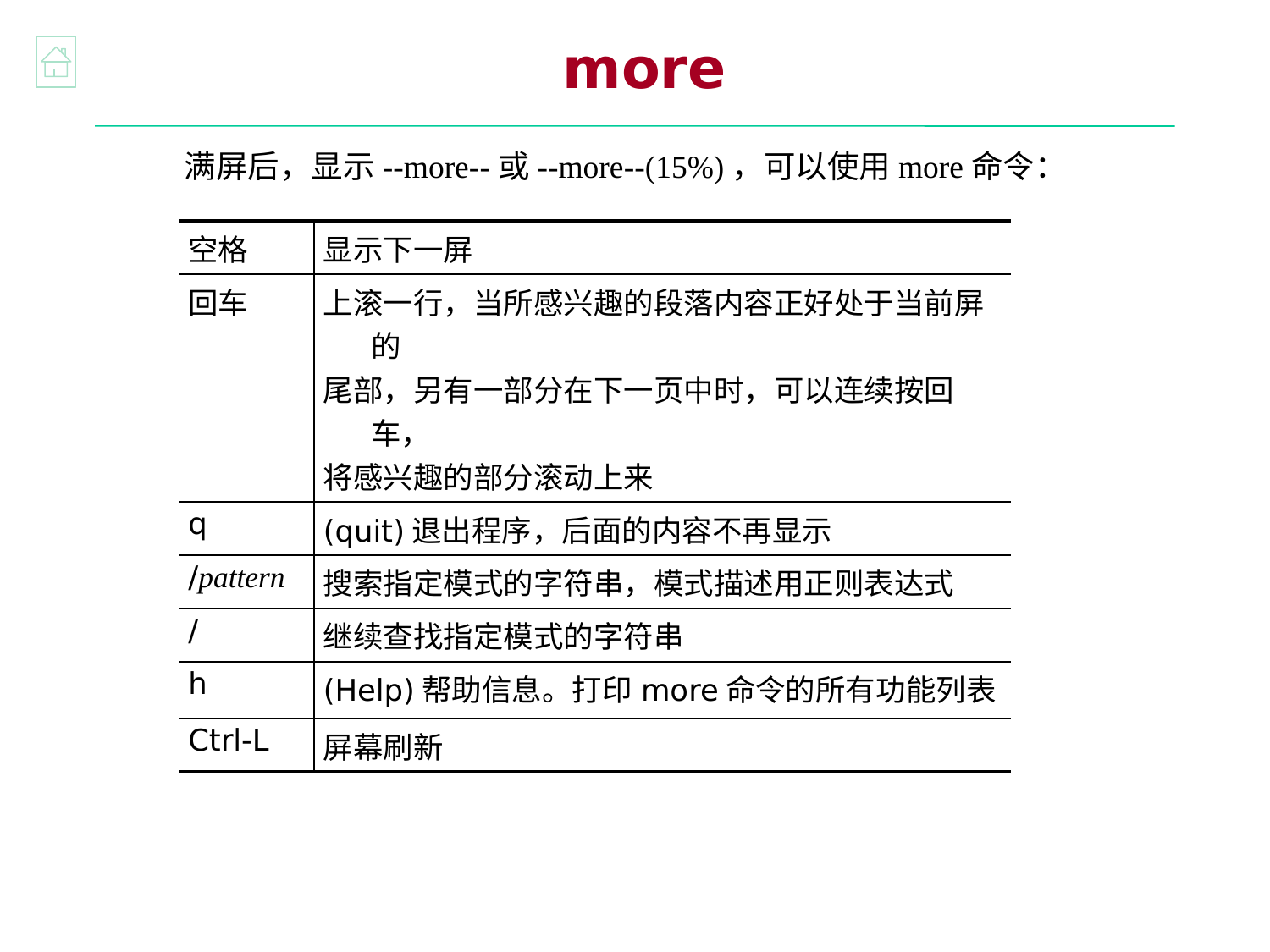

more

满屏后，显示--more--或--more--(15%)，可以使用more命令：
| 空格 | 显示下一屏 |
| --- | --- |
| 回车 | 上滚一行，当所感兴趣的段落内容正好处于当前屏的 尾部，另有一部分在下一页中时，可以连续按回车， 将感兴趣的部分滚动上来 |
| q | (quit)退出程序，后面的内容不再显示 |
| /pattern | 搜索指定模式的字符串，模式描述用正则表达式 |
| / | 继续查找指定模式的字符串 |
| h | (Help)帮助信息。打印more命令的所有功能列表 |
| Ctrl-L | 屏幕刷新 |